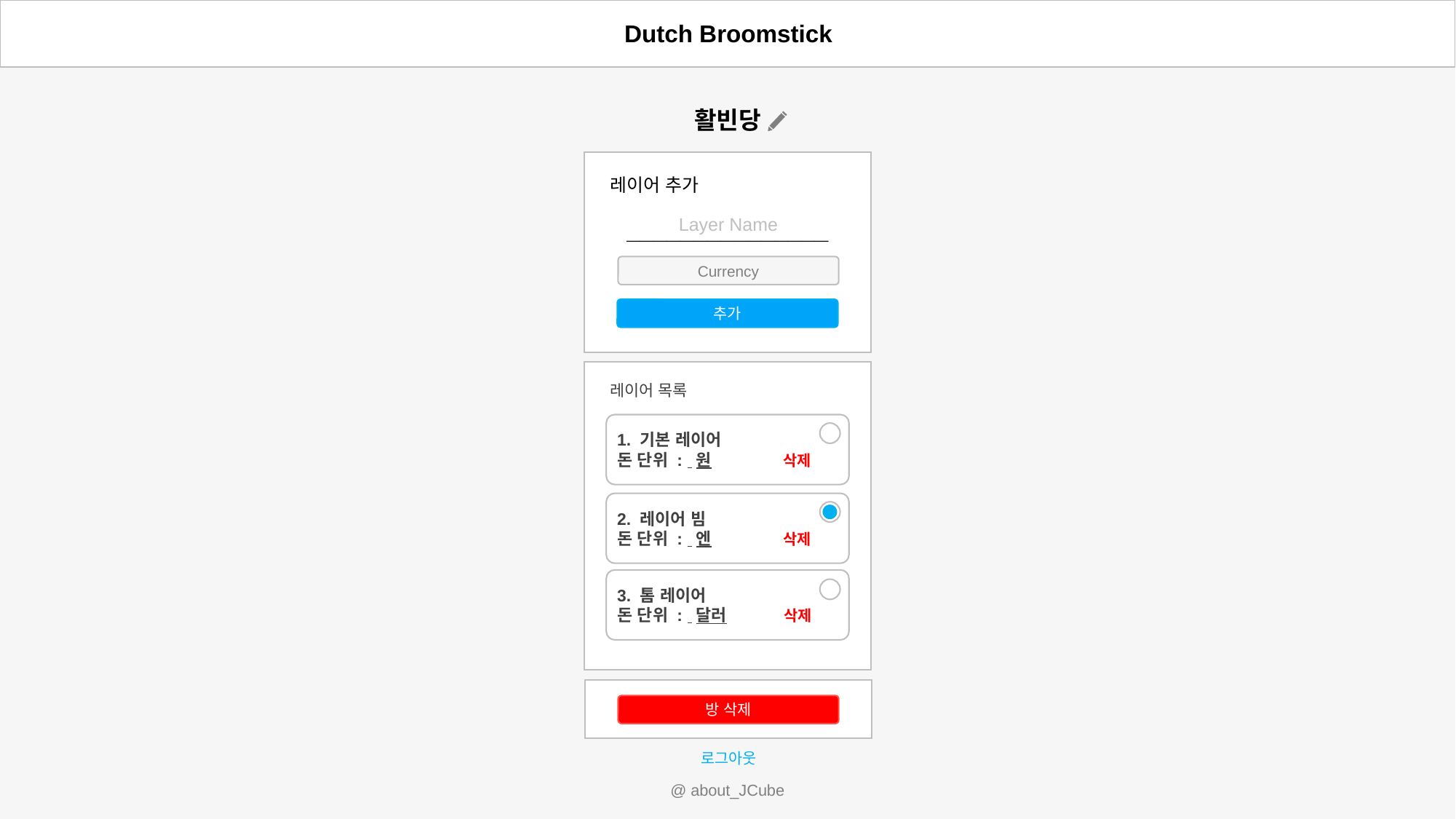

Dutch Broomstick
활빈당

레이어 추가
Layer Name
_______________
Currency
추가

레이어 목록
1. 기본 레이어
돈 단위 :  원	            삭제
2. 레이어 빔
돈 단위 :  엔	            삭제

3. 톰 레이어
돈 단위 :  달러            삭제

방 삭제
로그아웃
@ about_JCube